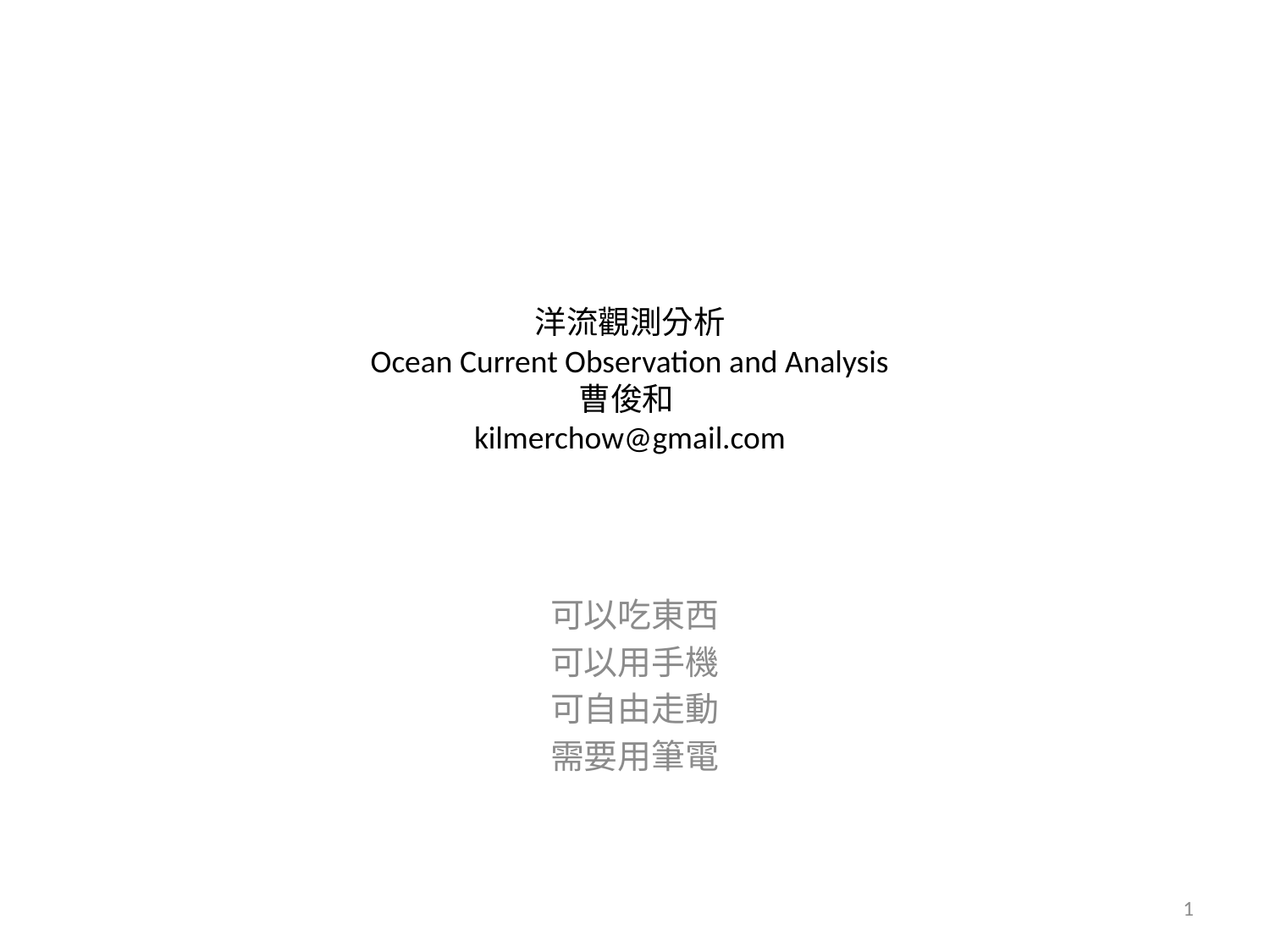

# 洋流觀測分析 Ocean Current Observation and Analysis 曹俊和 kilmerchow@gmail.com

可以吃東西
可以用手機
可自由走動
需要用筆電
1